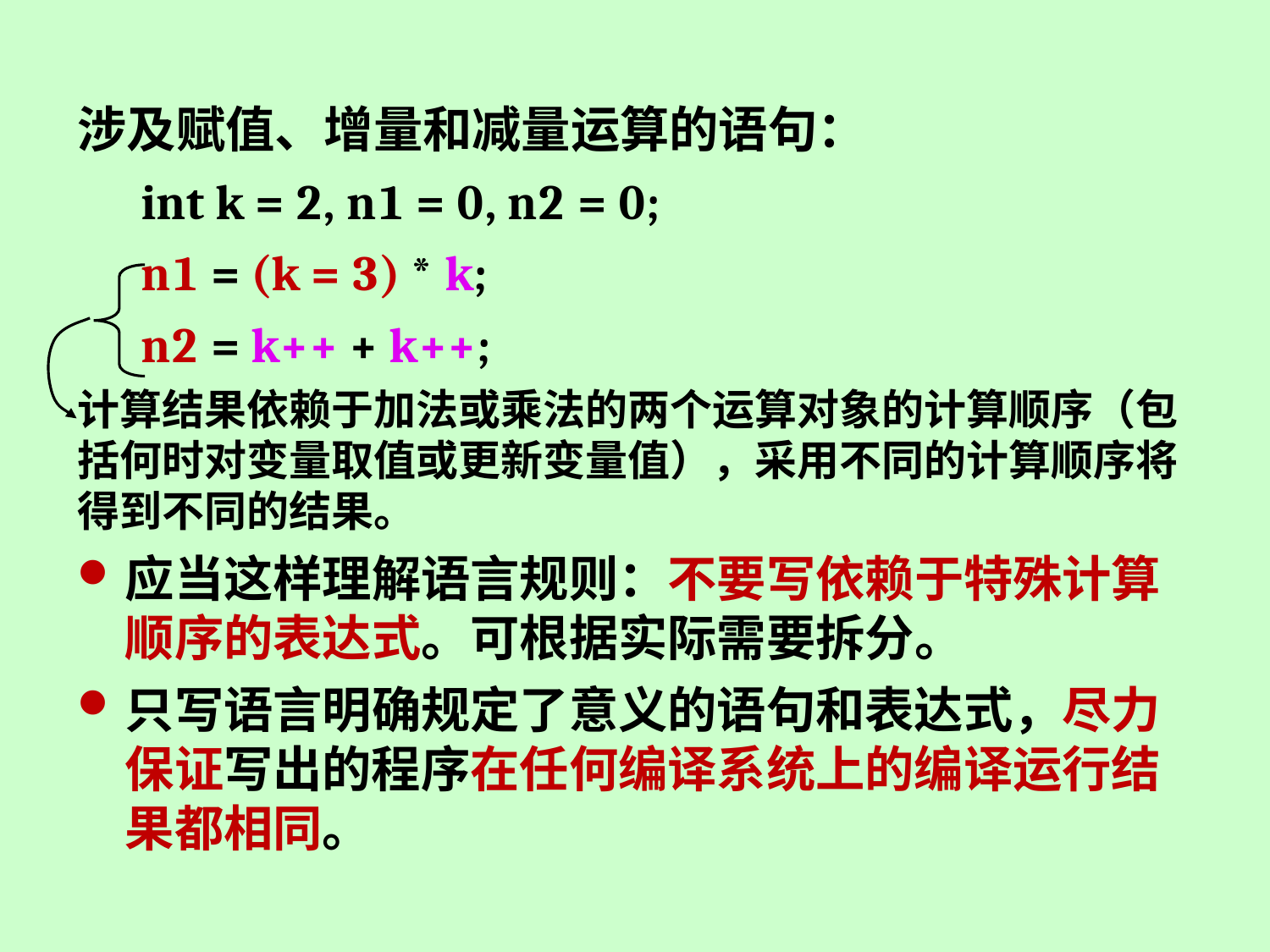

涉及赋值、增量和减量运算的语句：
int k = 2, n1 = 0, n2 = 0;
n1 = (k = 3) * k;
n2 = k++ + k++;
计算结果依赖于加法或乘法的两个运算对象的计算顺序（包括何时对变量取值或更新变量值），采用不同的计算顺序将得到不同的结果。
应当这样理解语言规则：不要写依赖于特殊计算顺序的表达式。可根据实际需要拆分。
只写语言明确规定了意义的语句和表达式，尽力保证写出的程序在任何编译系统上的编译运行结果都相同。

34